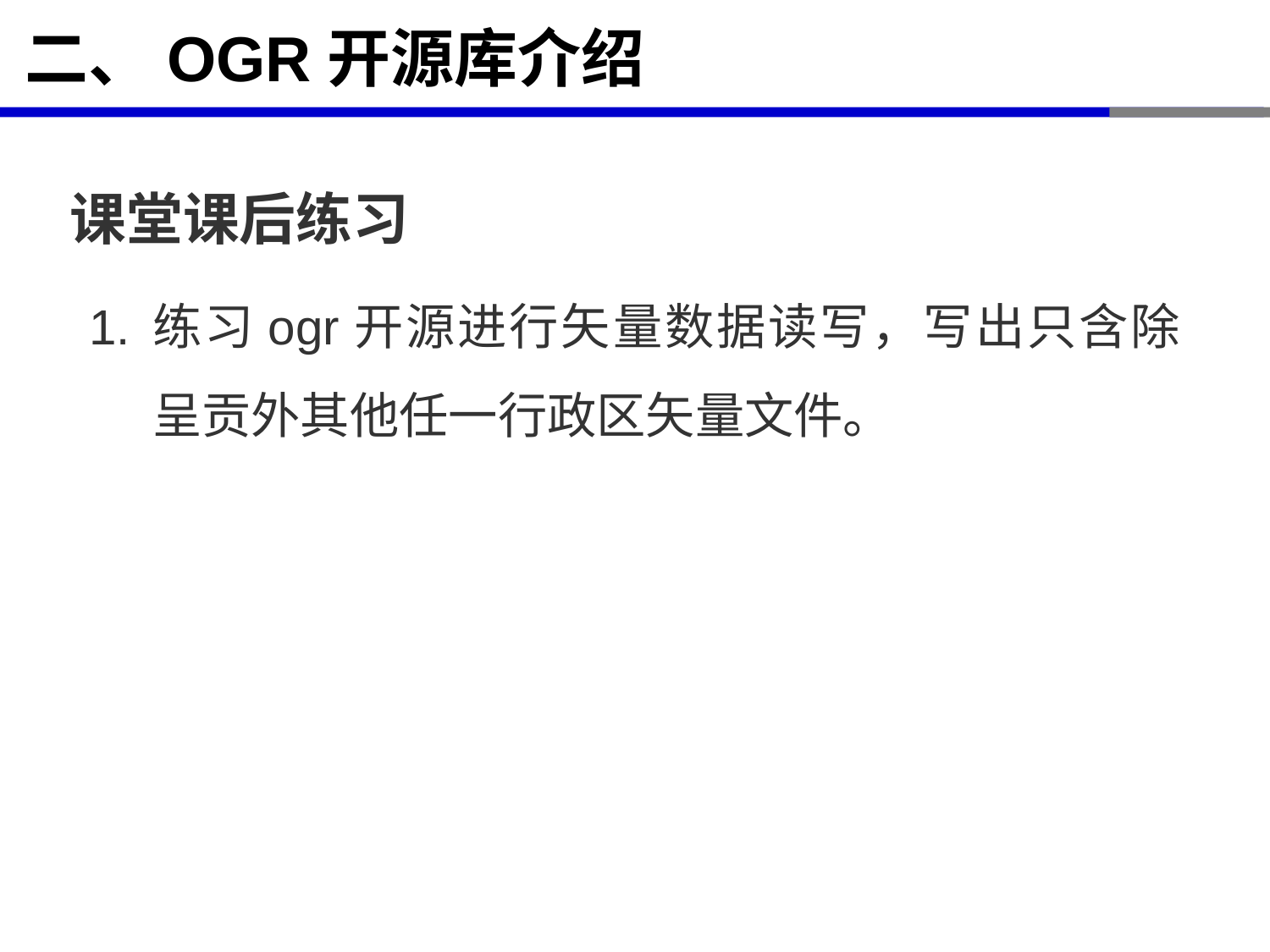

# 二、OGR开源库介绍
课堂课后练习
练习ogr开源进行矢量数据读写，写出只含除呈贡外其他任一行政区矢量文件。